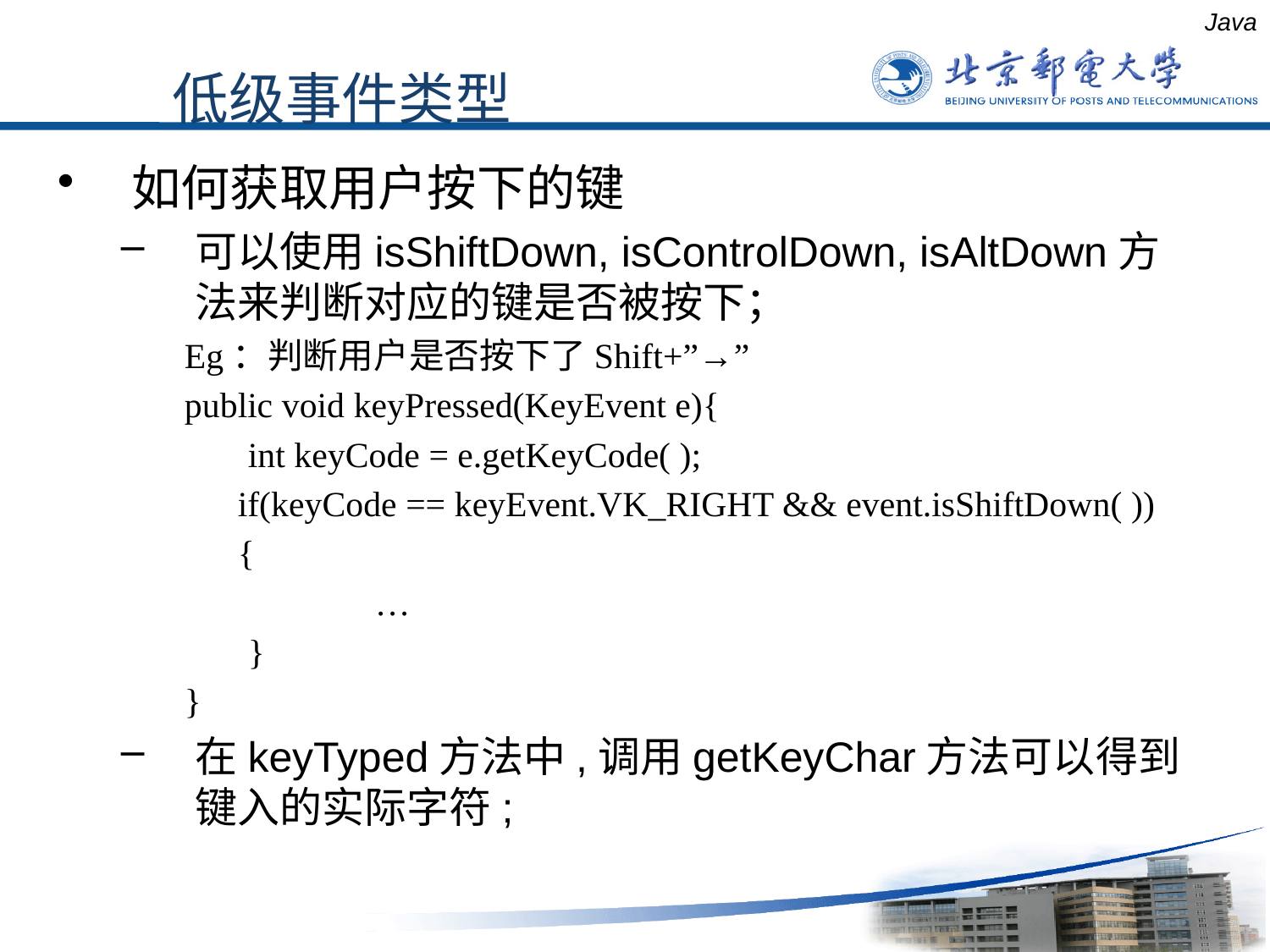

如何获取用户按下的键
可以使用isShiftDown, isControlDown, isAltDown方法来判断对应的键是否被按下；
Eg：判断用户是否按下了Shift+”→”
public void keyPressed(KeyEvent e){
	int keyCode = e.getKeyCode( );
      if(keyCode == keyEvent.VK_RIGHT && event.isShiftDown( ))
      {
		…
	}
}
在keyTyped方法中,调用getKeyChar方法可以得到键入的实际字符;

Java
低级事件类型